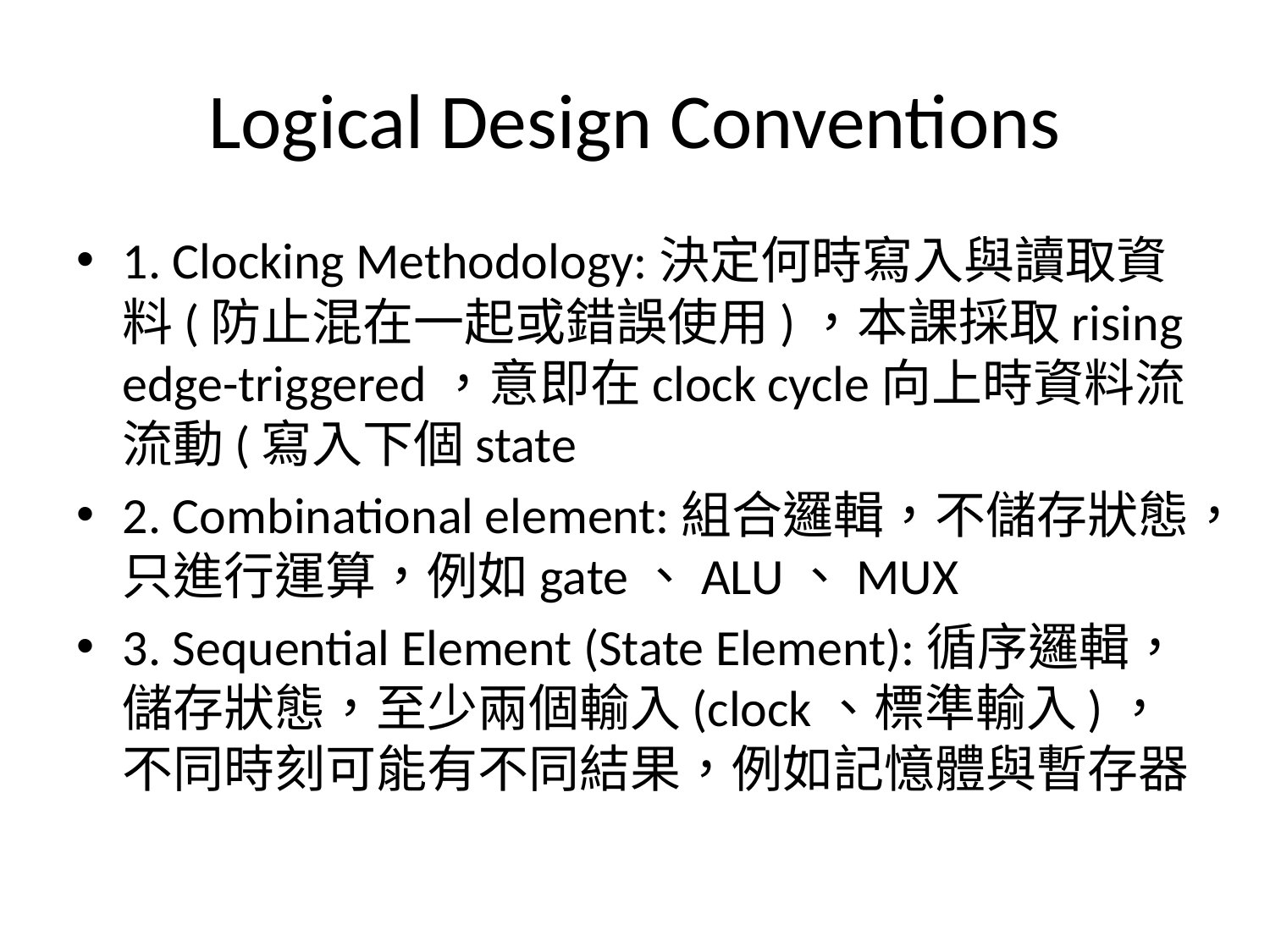

# Logical Design Conventions
1. Clocking Methodology:決定何時寫入與讀取資料(防止混在一起或錯誤使用)，本課採取rising edge-triggered，意即在clock cycle向上時資料流流動(寫入下個state
2. Combinational element:組合邏輯，不儲存狀態，只進行運算，例如gate、ALU、MUX
3. Sequential Element (State Element):循序邏輯，儲存狀態，至少兩個輸入(clock、標準輸入)，不同時刻可能有不同結果，例如記憶體與暫存器